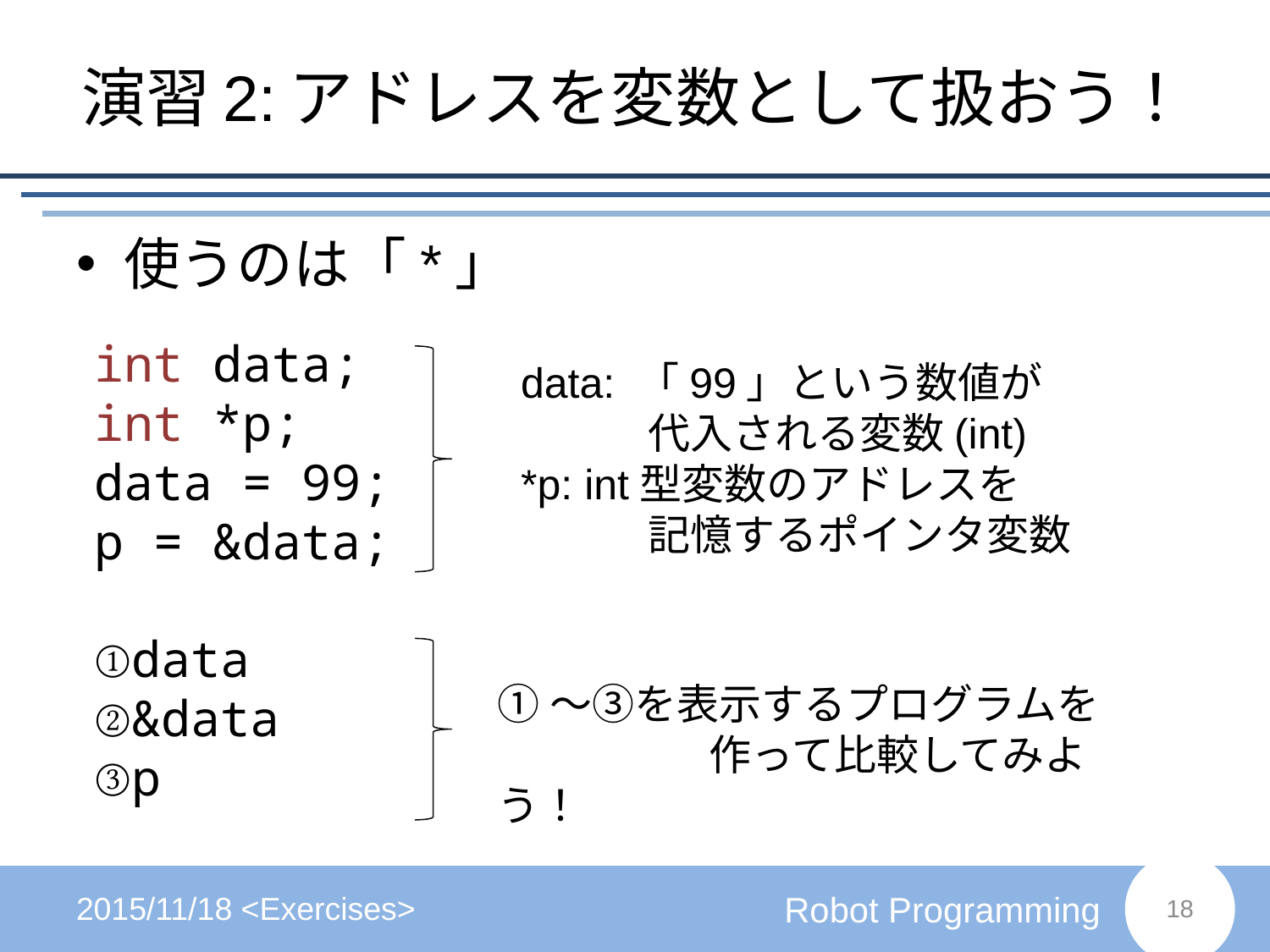

# 演習2:アドレスを変数として扱おう！
使うのは「*」
int data;
int *p;
data = 99;
p = &data;

①data
②&data
③p

data: 「99」という数値が
	代入される変数(int)
*p: int型変数のアドレスを
	記憶するポインタ変数

①～③を表示するプログラムを
	　　作って比較してみよう！
2015/11/18 <Exercises>
18